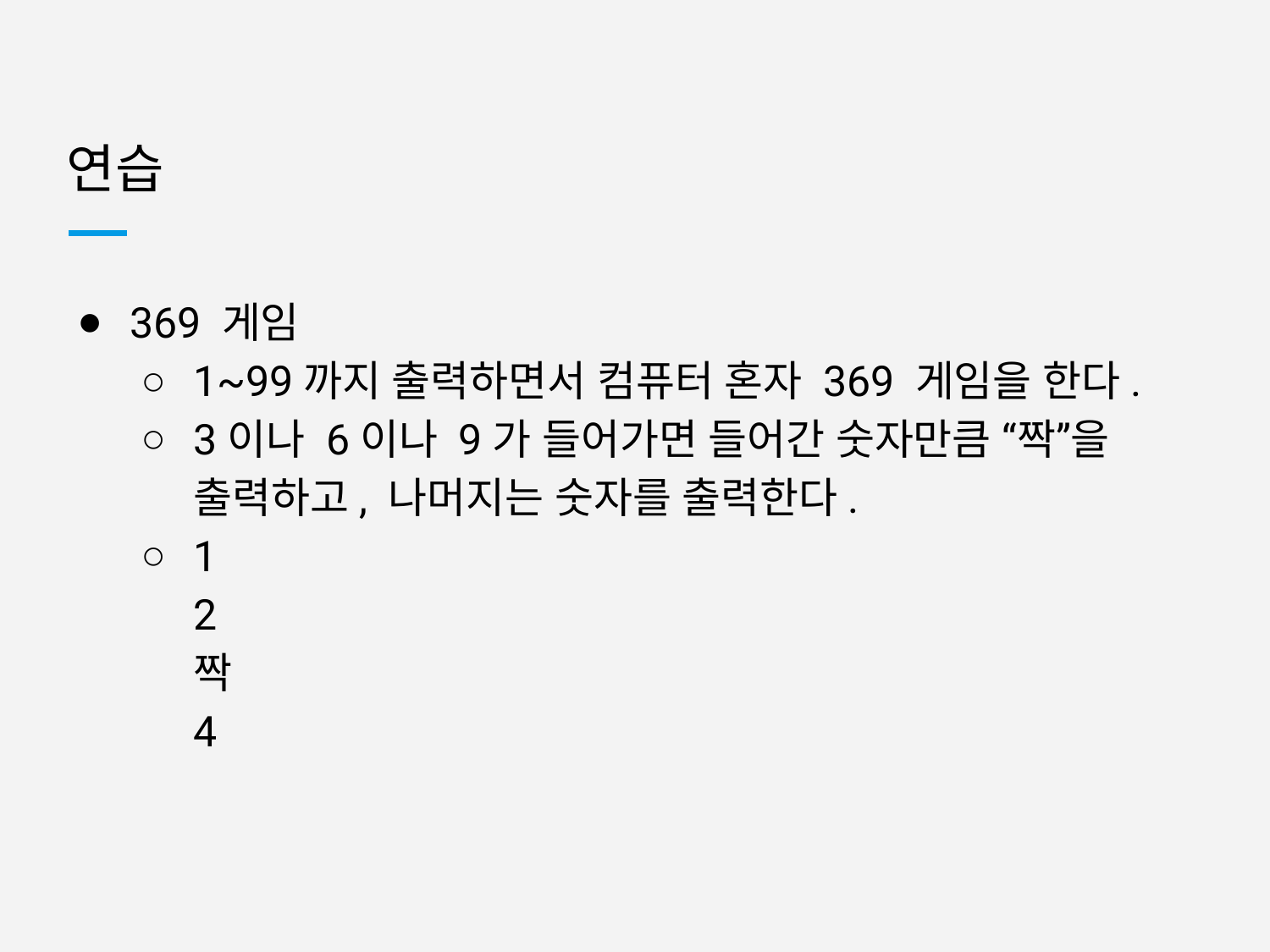

# 연습
369 게임
1~99까지 출력하면서 컴퓨터 혼자 369 게임을 한다.
3이나 6이나 9가 들어가면 들어간 숫자만큼 “짝”을 출력하고, 나머지는 숫자를 출력한다.
1
2
짝
4